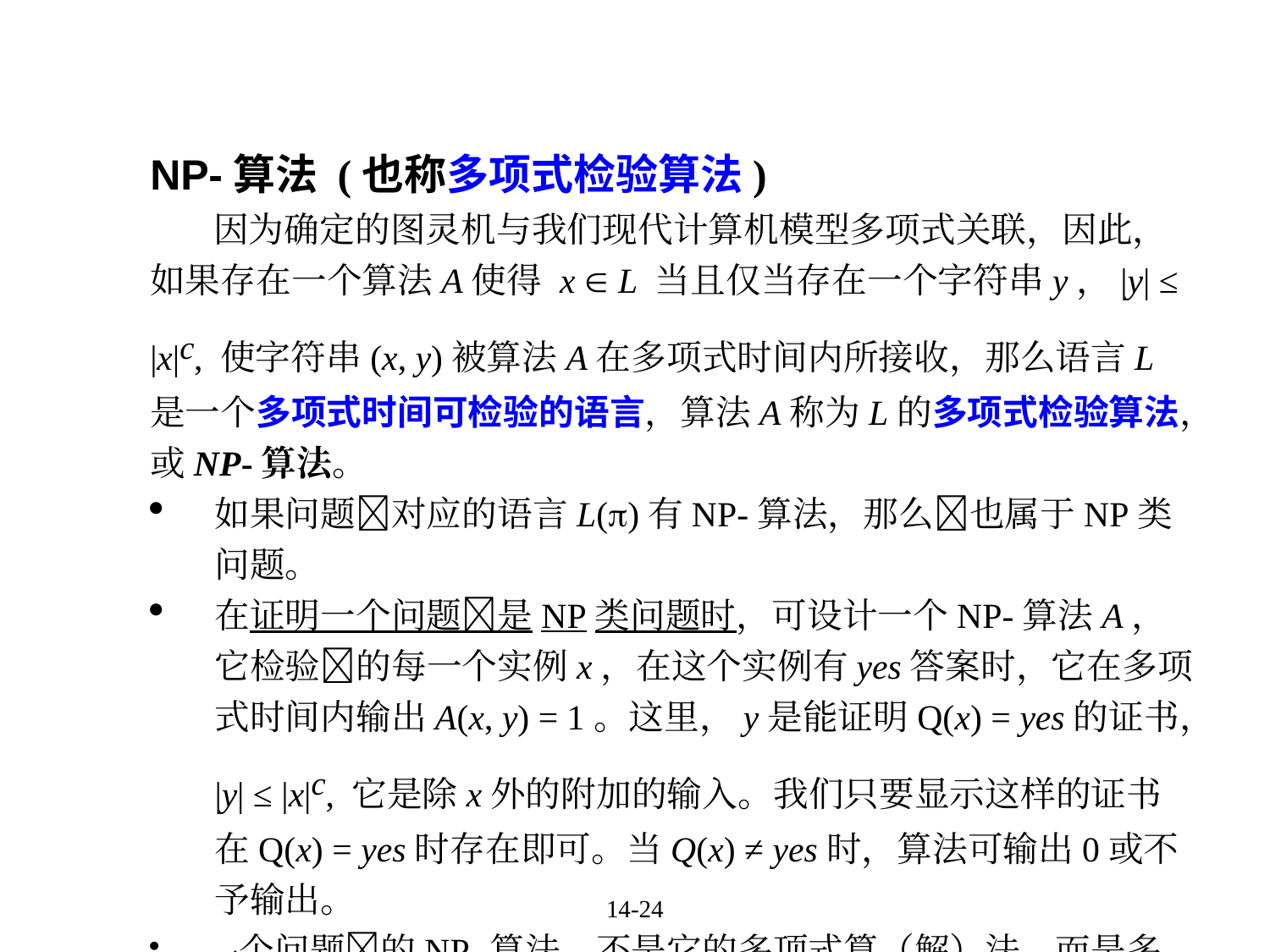

NP-算法 (也称多项式检验算法)
因为确定的图灵机与我们现代计算机模型多项式关联，因此，如果存在一个算法A使得 x ∈ L 当且仅当存在一个字符串y，|y| ≤ |x|c, 使字符串(x, y)被算法A在多项式时间内所接收，那么语言L是一个多项式时间可检验的语言，算法A称为L的多项式检验算法，或NP-算法。
如果问题π对应的语言L(π)有NP-算法，那么π也属于NP类问题。
在证明一个问题π是NP类问题时，可设计一个NP-算法A，它检验π的每一个实例x，在这个实例有yes答案时，它在多项式时间内输出A(x, y) = 1。这里，y是能证明Q(x) = yes的证书，|y| ≤ |x|c, 它是除x外的附加的输入。我们只要显示这样的证书在Q(x) = yes时存在即可。当Q(x) ≠ yes时，算法可输出0或不予输出。
一个问题π的NP-算法，不是它的多项式算（解）法，而是多项式检验算法.
       下面我们看一个例子。
14-24